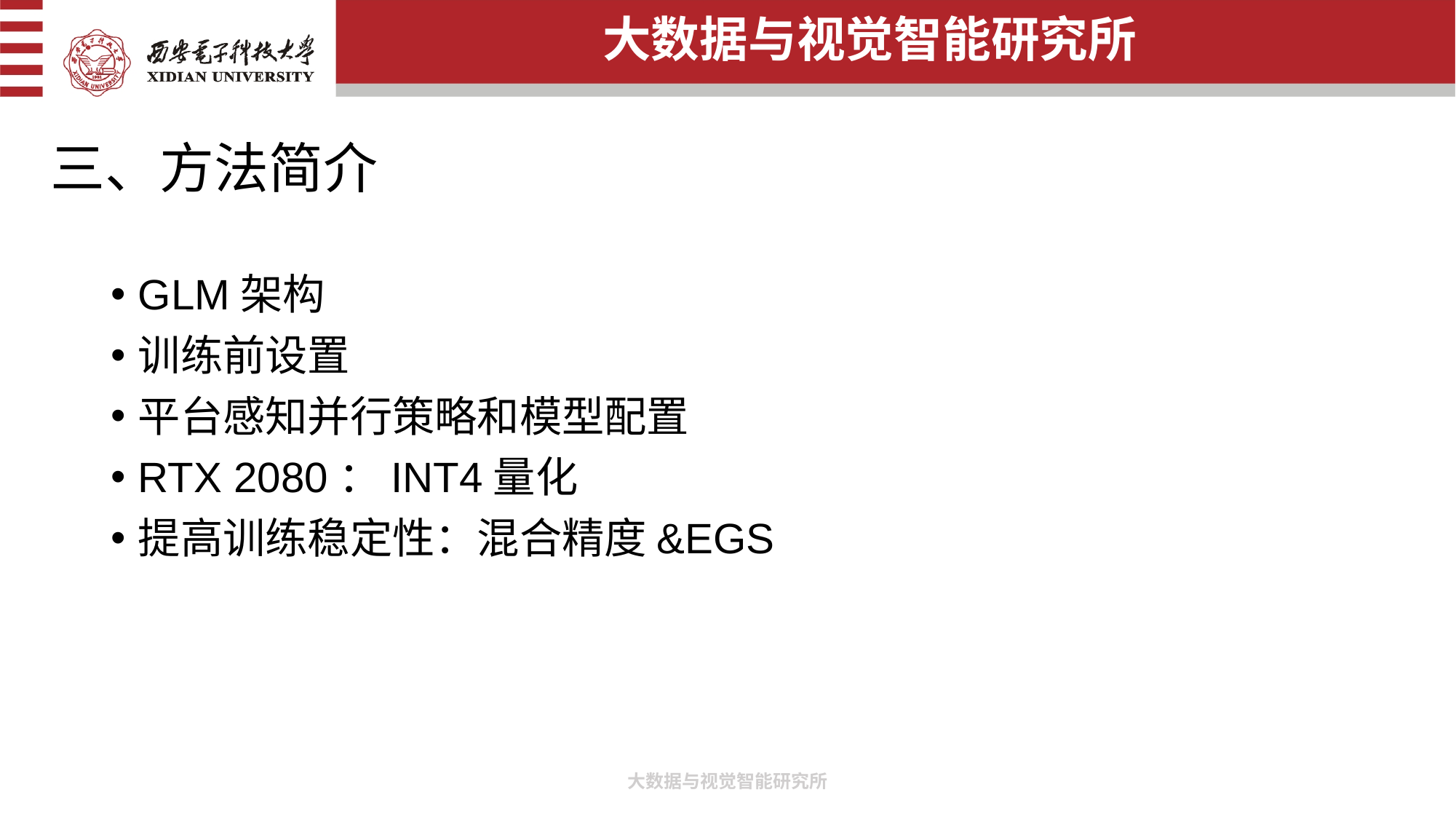

# 三、方法简介
GLM架构
训练前设置
平台感知并行策略和模型配置
RTX 2080：INT4量化
提高训练稳定性：混合精度&EGS

大数据与视觉智能研究所
18